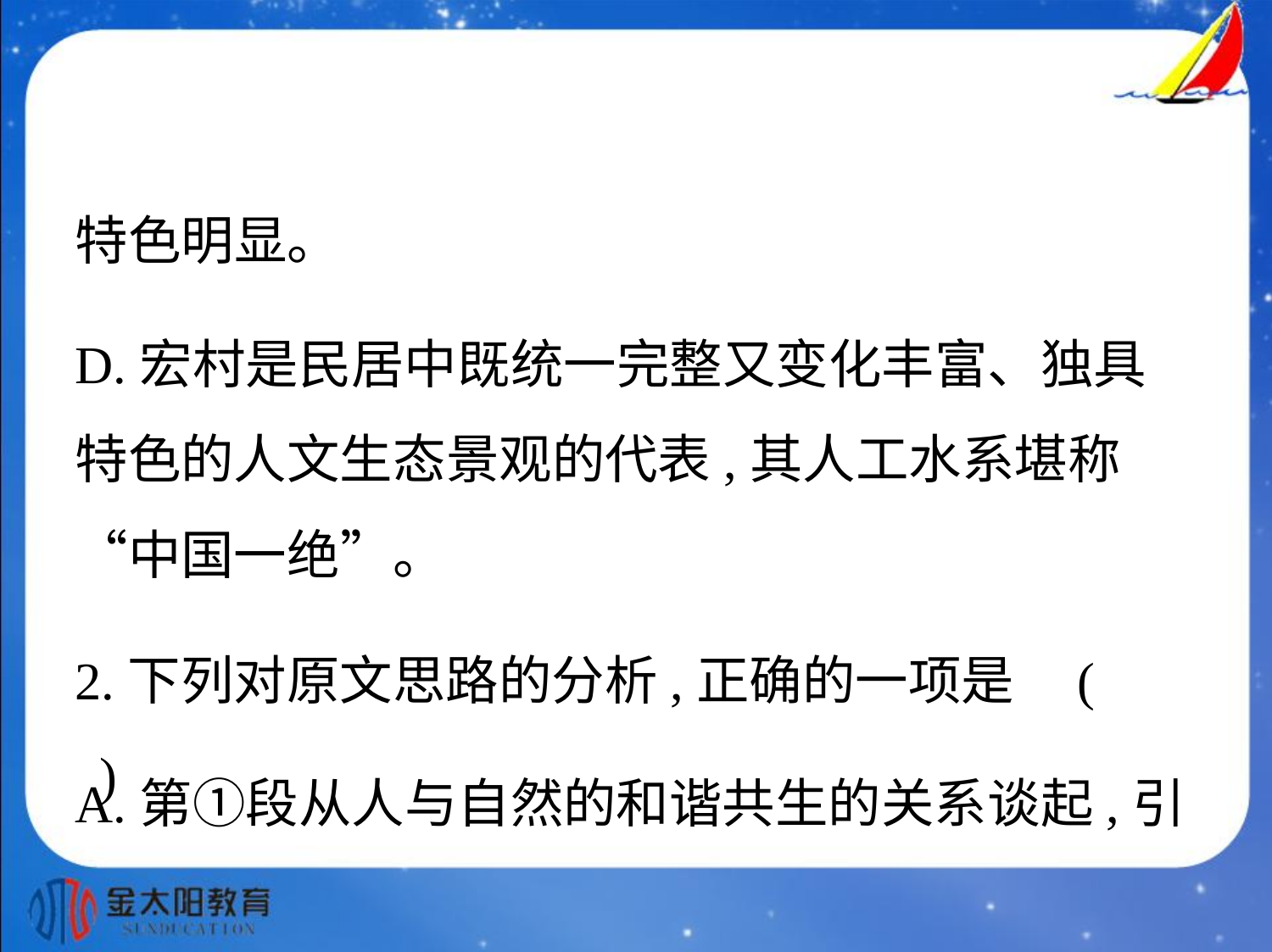

特色明显。
D.宏村是民居中既统一完整又变化丰富、独具
特色的人文生态景观的代表,其人工水系堪称
“中国一绝”。
2.下列对原文思路的分析,正确的一项是 (　    )
A.第①段从人与自然的和谐共生的关系谈起,引